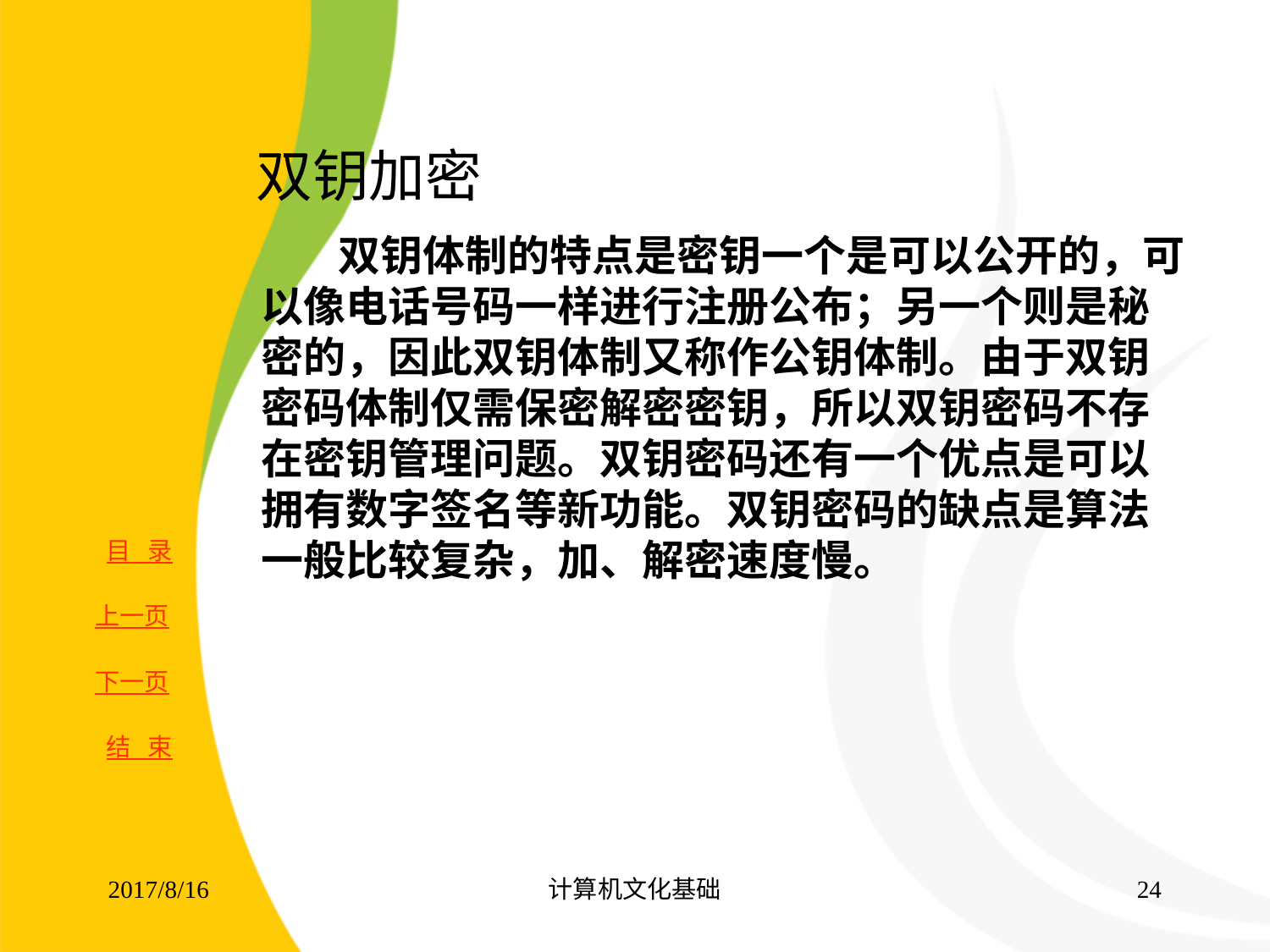

# 双钥加密
            双钥体制的特点是密钥一个是可以公开的，可以像电话号码一样进行注册公布；另一个则是秘密的，因此双钥体制又称作公钥体制。由于双钥密码体制仅需保密解密密钥，所以双钥密码不存在密钥管理问题。双钥密码还有一个优点是可以拥有数字签名等新功能。双钥密码的缺点是算法一般比较复杂，加、解密速度慢。
2017/8/16
计算机文化基础
24